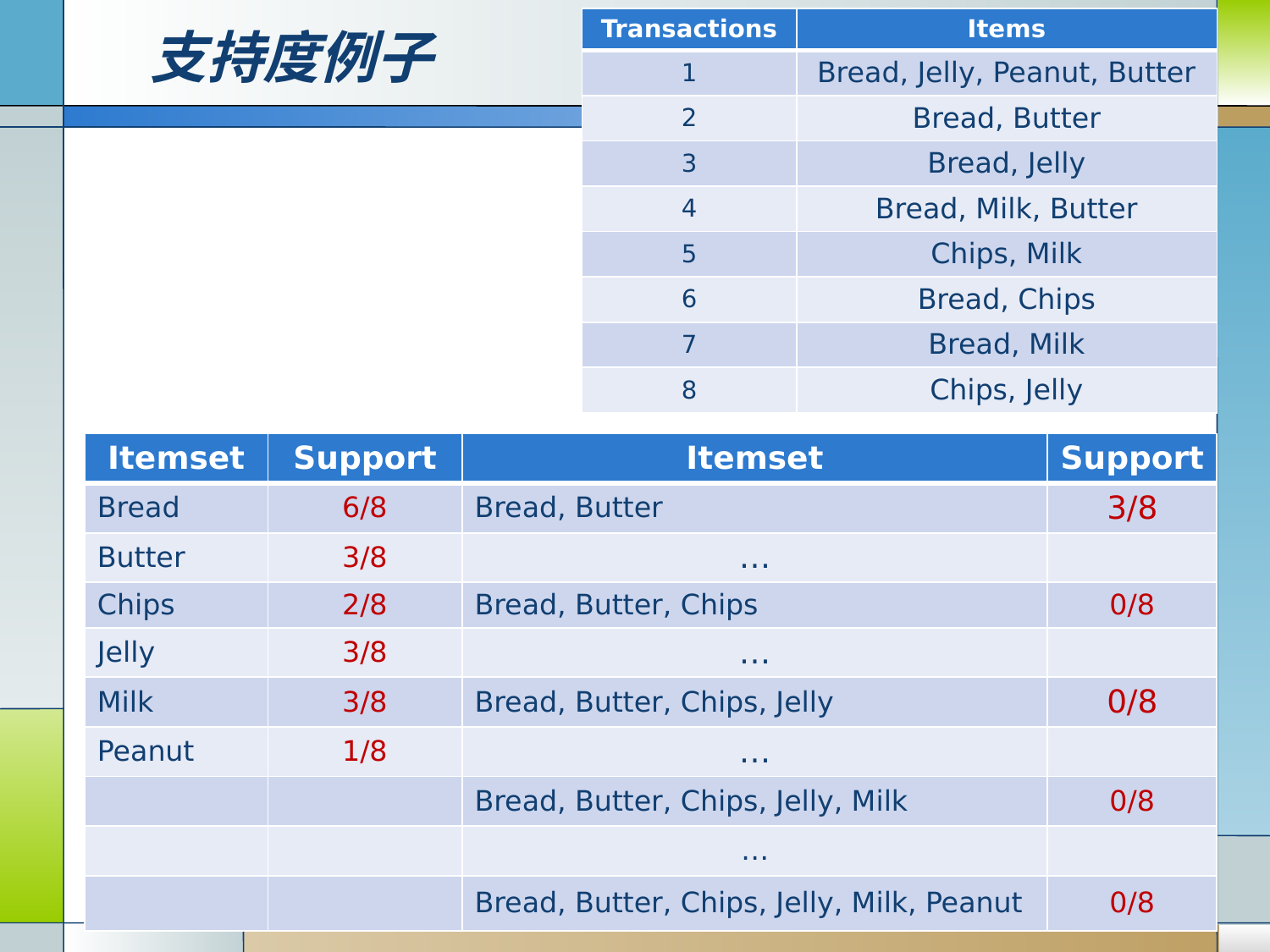

| Transactions | Items |
| --- | --- |
| 1 | Bread, Jelly, Peanut, Butter |
| 2 | Bread, Butter |
| 3 | Bread, Jelly |
| 4 | Bread, Milk, Butter |
| 5 | Chips, Milk |
| 6 | Bread, Chips |
| 7 | Bread, Milk |
| 8 | Chips, Jelly |
# 支持度例子
| Itemset | Support | Itemset | Support |
| --- | --- | --- | --- |
| Bread | 6/8 | Bread, Butter | 3/8 |
| Butter | 3/8 | … |  |
| Chips | 2/8 | Bread, Butter, Chips | 0/8 |
| Jelly | 3/8 | … |  |
| Milk | 3/8 | Bread, Butter, Chips, Jelly | 0/8 |
| Peanut | 1/8 | … |  |
|  |  | Bread, Butter, Chips, Jelly, Milk | 0/8 |
|  |  | … |  |
|  |  | Bread, Butter, Chips, Jelly, Milk, Peanut | 0/8 |
8